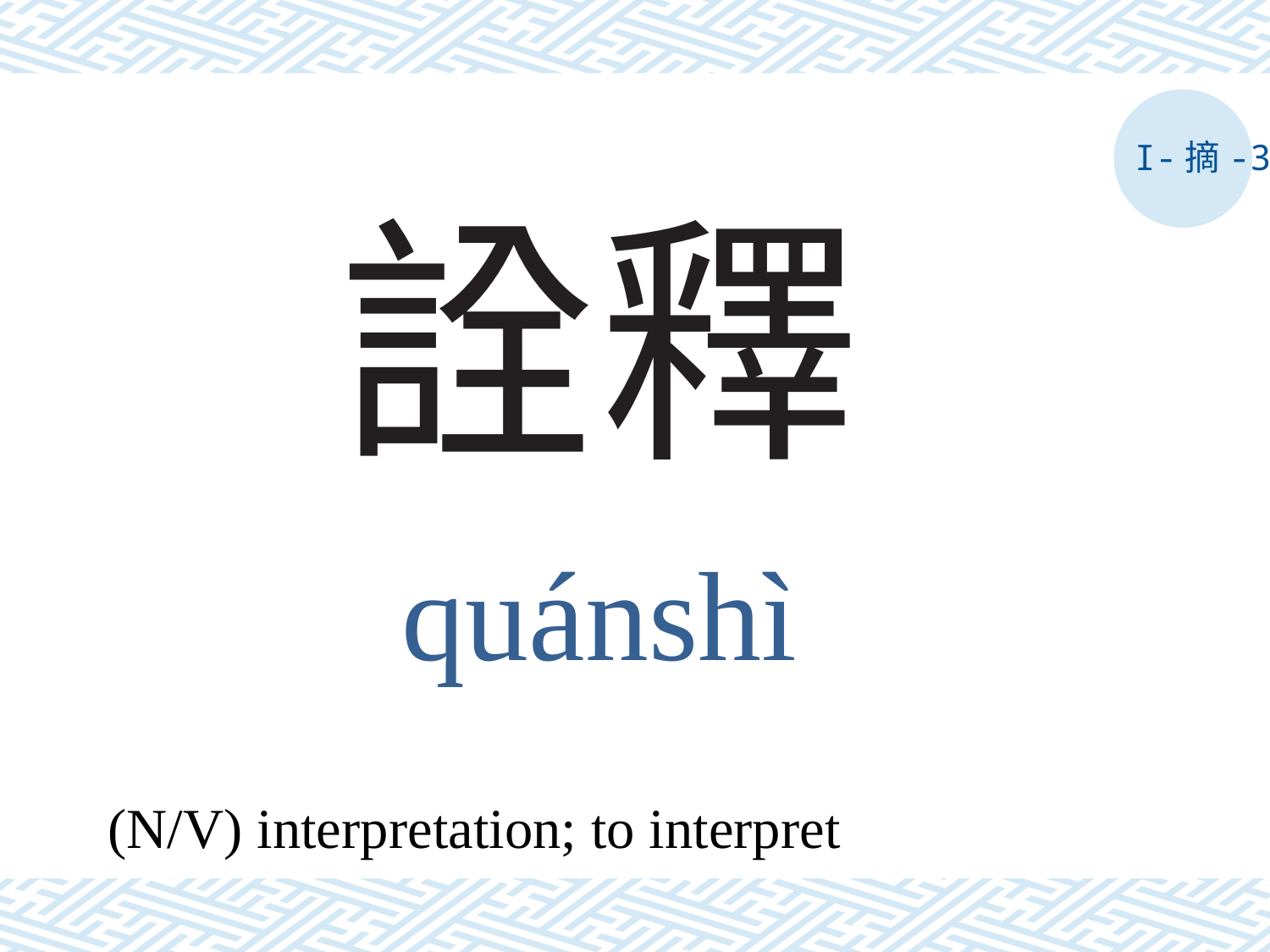

I-摘-3

# 詮釋
quánshì
(N/V) interpretation; to interpret